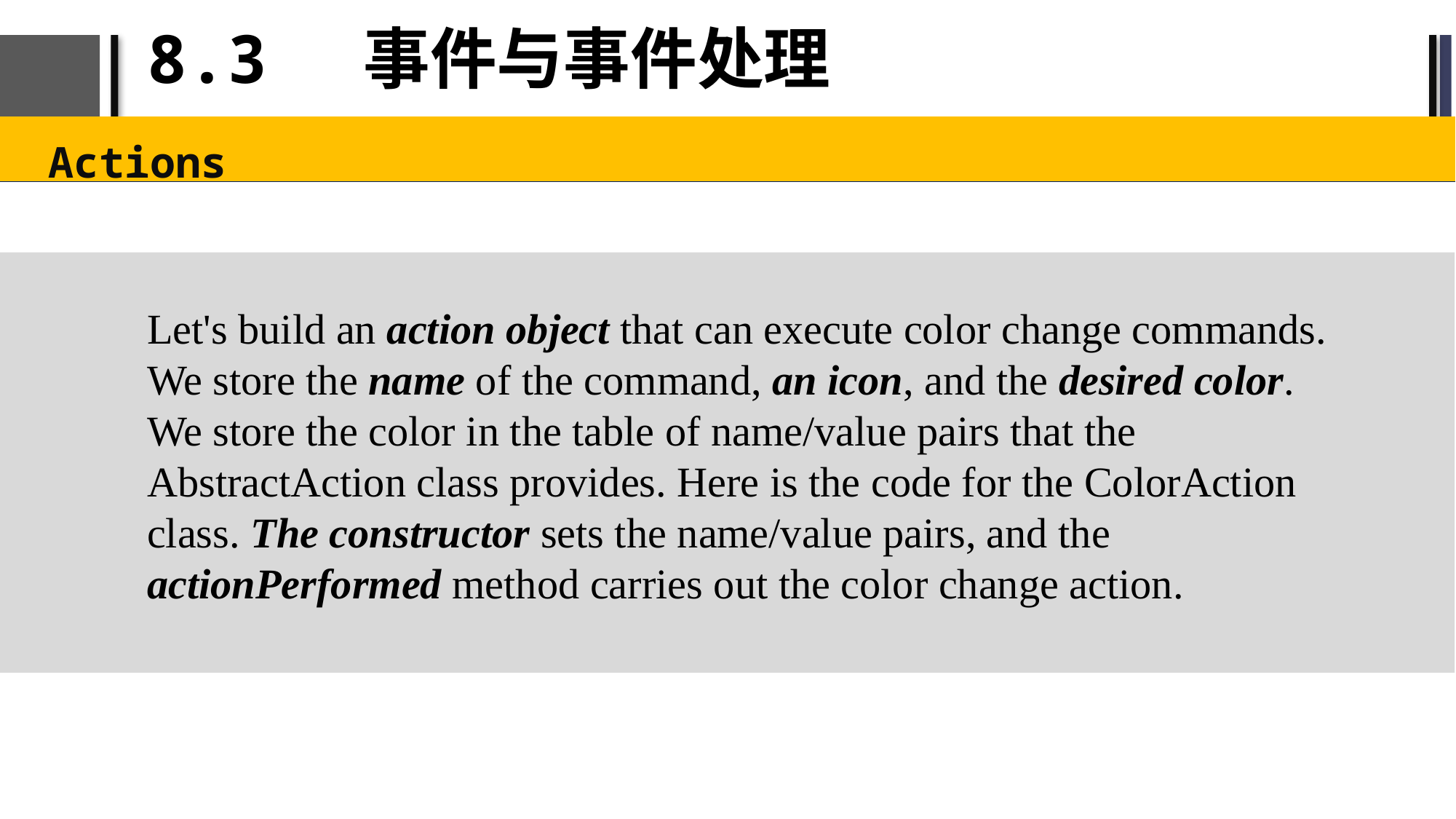

# 8.3  事件与事件处理

Actions

Let's build an action object that can execute color change commands. We store the name of the command, an icon, and the desired color. We store the color in the table of name/value pairs that the AbstractAction class provides. Here is the code for the ColorAction class. The constructor sets the name/value pairs, and the actionPerformed method carries out the color change action.